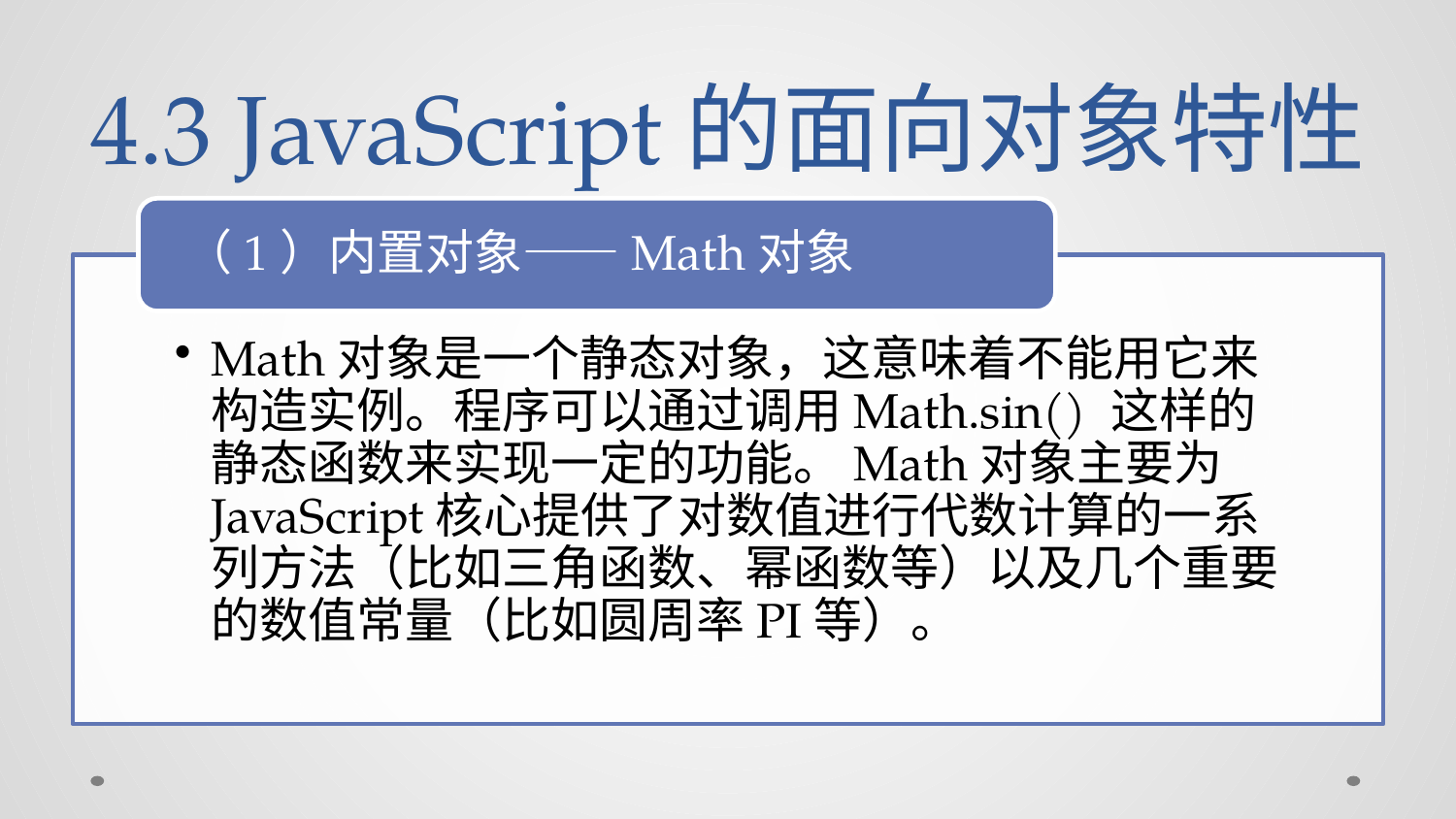

# 4.3 JavaScript的面向对象特性
Math对象是一个静态对象，这意味着不能用它来构造实例。程序可以通过调用Math.sin() 这样的静态函数来实现一定的功能。Math对象主要为JavaScript核心提供了对数值进行代数计算的一系列方法（比如三角函数、幂函数等）以及几个重要的数值常量（比如圆周率PI等）。
（1）内置对象——Math对象